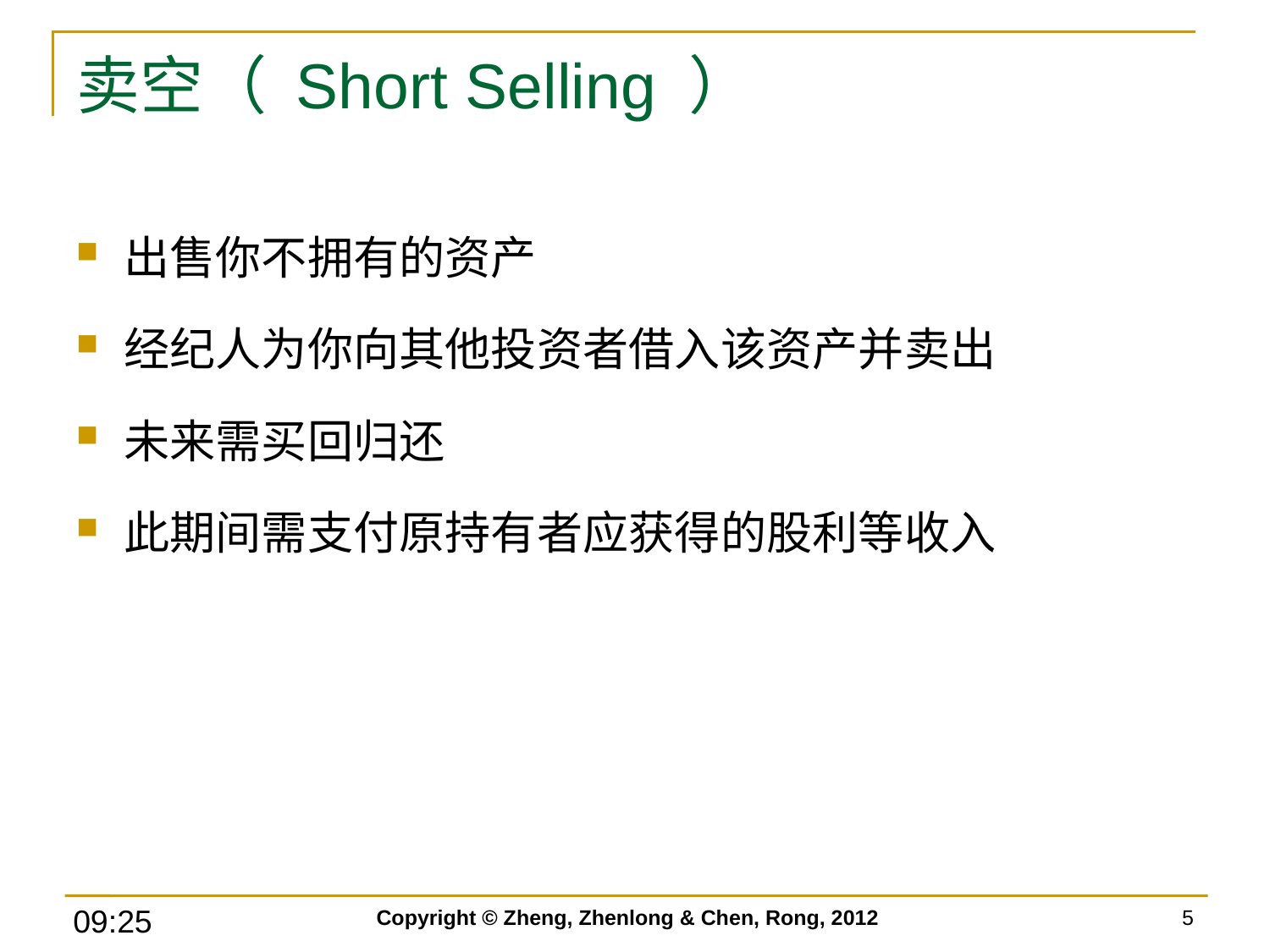

# 卖空（ Short Selling ）
出售你不拥有的资产
经纪人为你向其他投资者借入该资产并卖出
未来需买回归还
此期间需支付原持有者应获得的股利等收入
Copyright © Zheng, Zhenlong & Chen, Rong, 2012
5